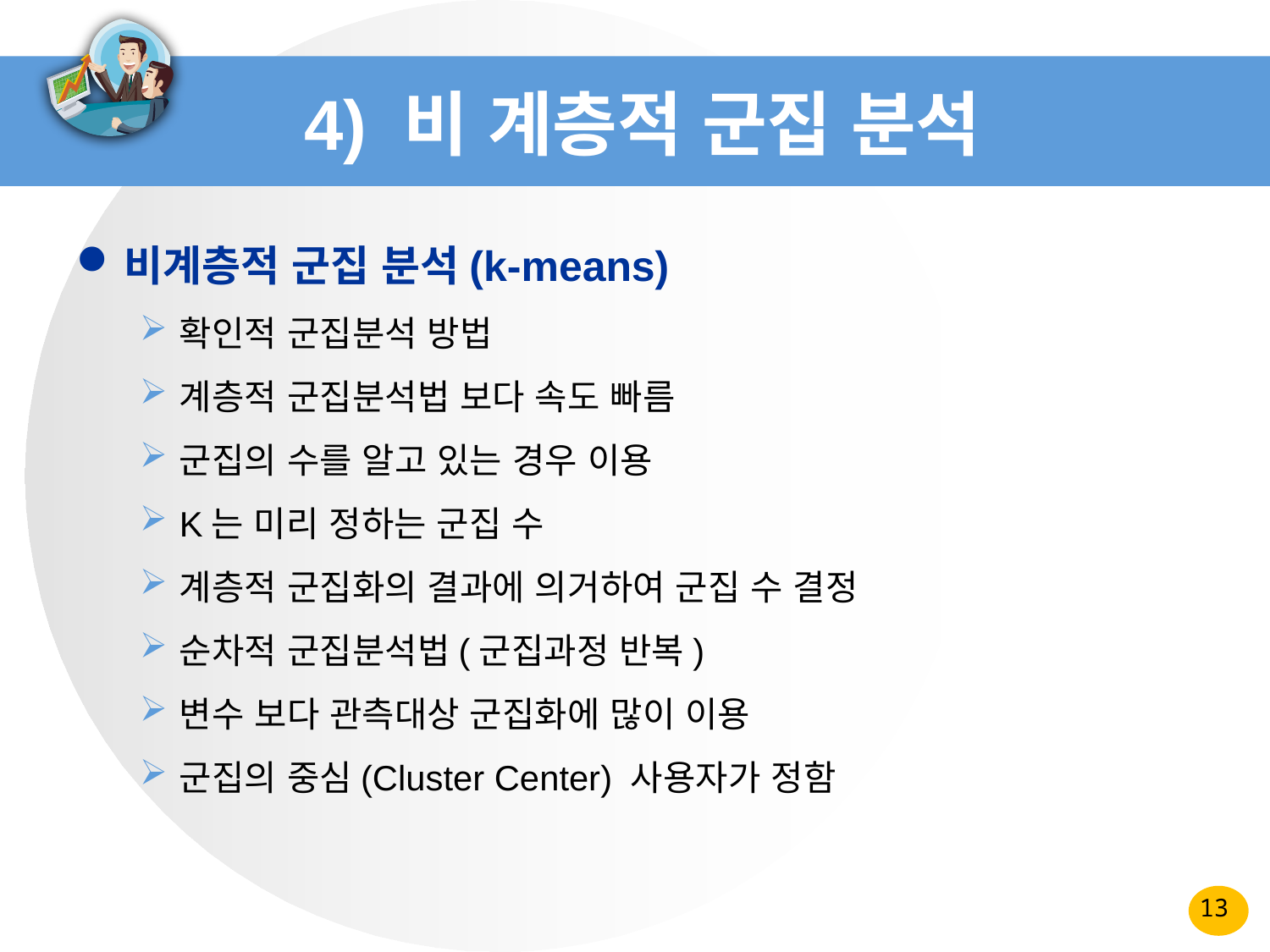

# 4) 비 계층적 군집 분석
비계층적 군집 분석(k-means)
확인적 군집분석 방법
계층적 군집분석법 보다 속도 빠름
군집의 수를 알고 있는 경우 이용
K는 미리 정하는 군집 수
계층적 군집화의 결과에 의거하여 군집 수 결정
순차적 군집분석법(군집과정 반복)
변수 보다 관측대상 군집화에 많이 이용
군집의 중심(Cluster Center) 사용자가 정함

13